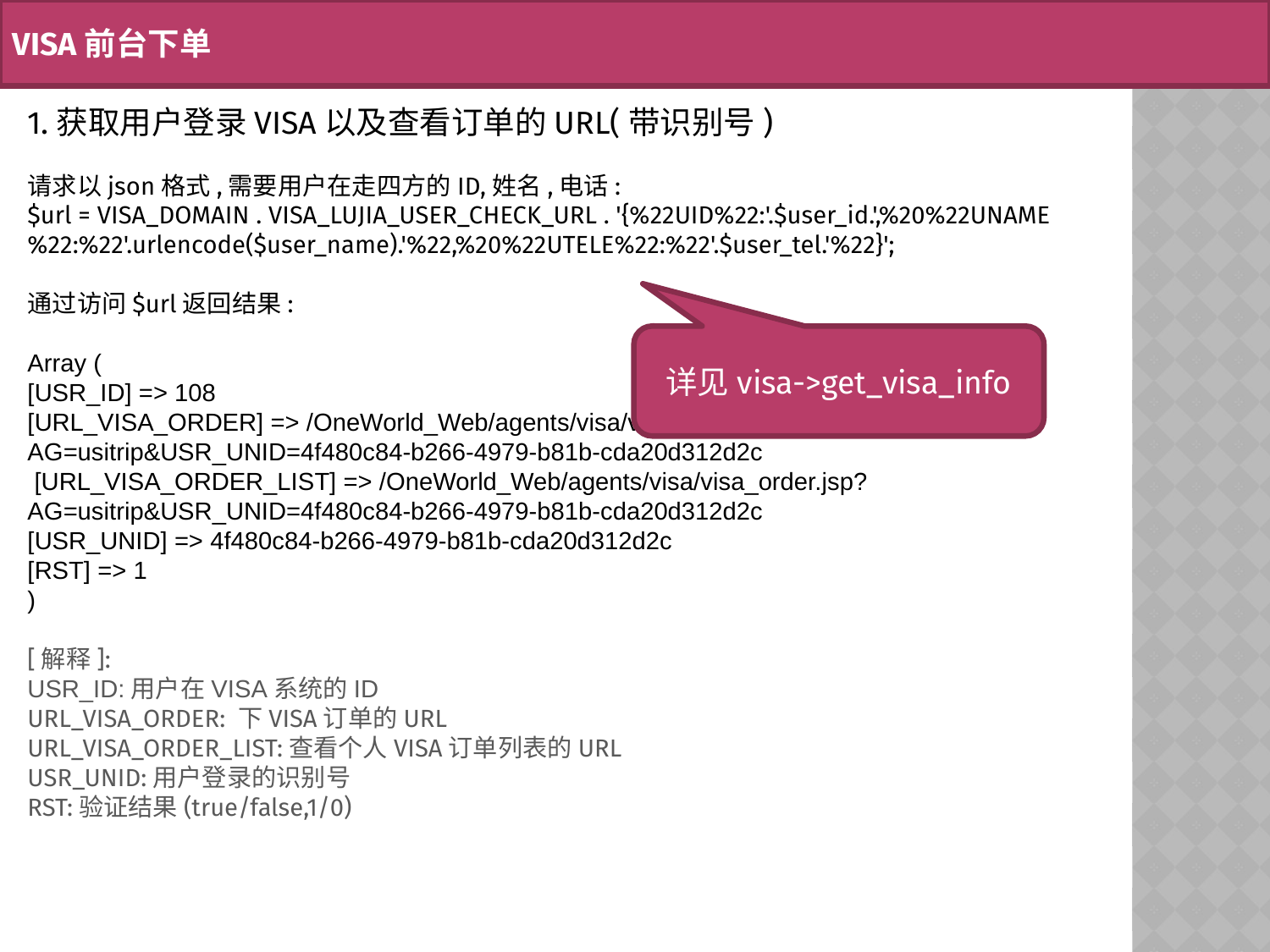

VISA前台下单
1.获取用户登录VISA以及查看订单的URL(带识别号)

请求以json格式,需要用户在走四方的ID,姓名,电话:
$url = VISA_DOMAIN . VISA_LUJIA_USER_CHECK_URL . '{%22UID%22:'.$user_id.',%20%22UNAME%22:%22'.urlencode($user_name).'%22,%20%22UTELE%22:%22'.$user_tel.'%22}';

通过访问$url返回结果:

Array (
[USR_ID] => 108
[URL_VISA_ORDER] => /OneWorld_Web/agents/visa/visa_usa.jsp?AG=usitrip&USR_UNID=4f480c84-b266-4979-b81b-cda20d312d2c
 [URL_VISA_ORDER_LIST] => /OneWorld_Web/agents/visa/visa_order.jsp?AG=usitrip&USR_UNID=4f480c84-b266-4979-b81b-cda20d312d2c
[USR_UNID] => 4f480c84-b266-4979-b81b-cda20d312d2c
[RST] => 1
)

[解释]:
USR_ID:用户在VISA系统的ID
URL_VISA_ORDER: 下VISA订单的URL
URL_VISA_ORDER_LIST:查看个人VISA订单列表的URL
USR_UNID:用户登录的识别号
RST:验证结果(true/false,1/0)
详见visa->get_visa_info